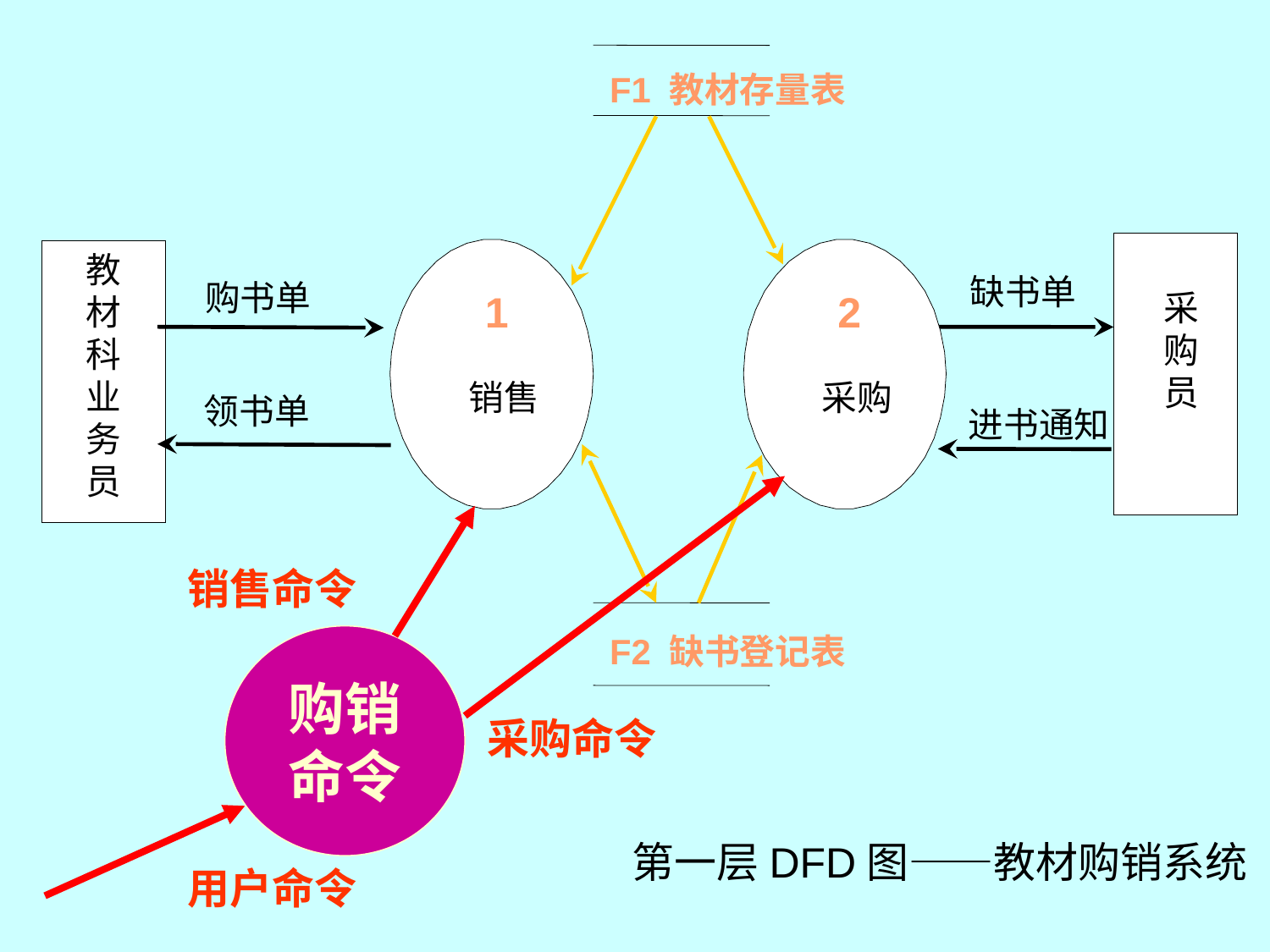

F1 教材存量表

教
材
科
业
务
员
缺书单
购书单
1
2
采
购
员

销售
采购
领书单
进书通知

采购命令

销售命令

购销
命令
F2 缺书登记表

用户命令
第一层DFD图——教材购销系统

149